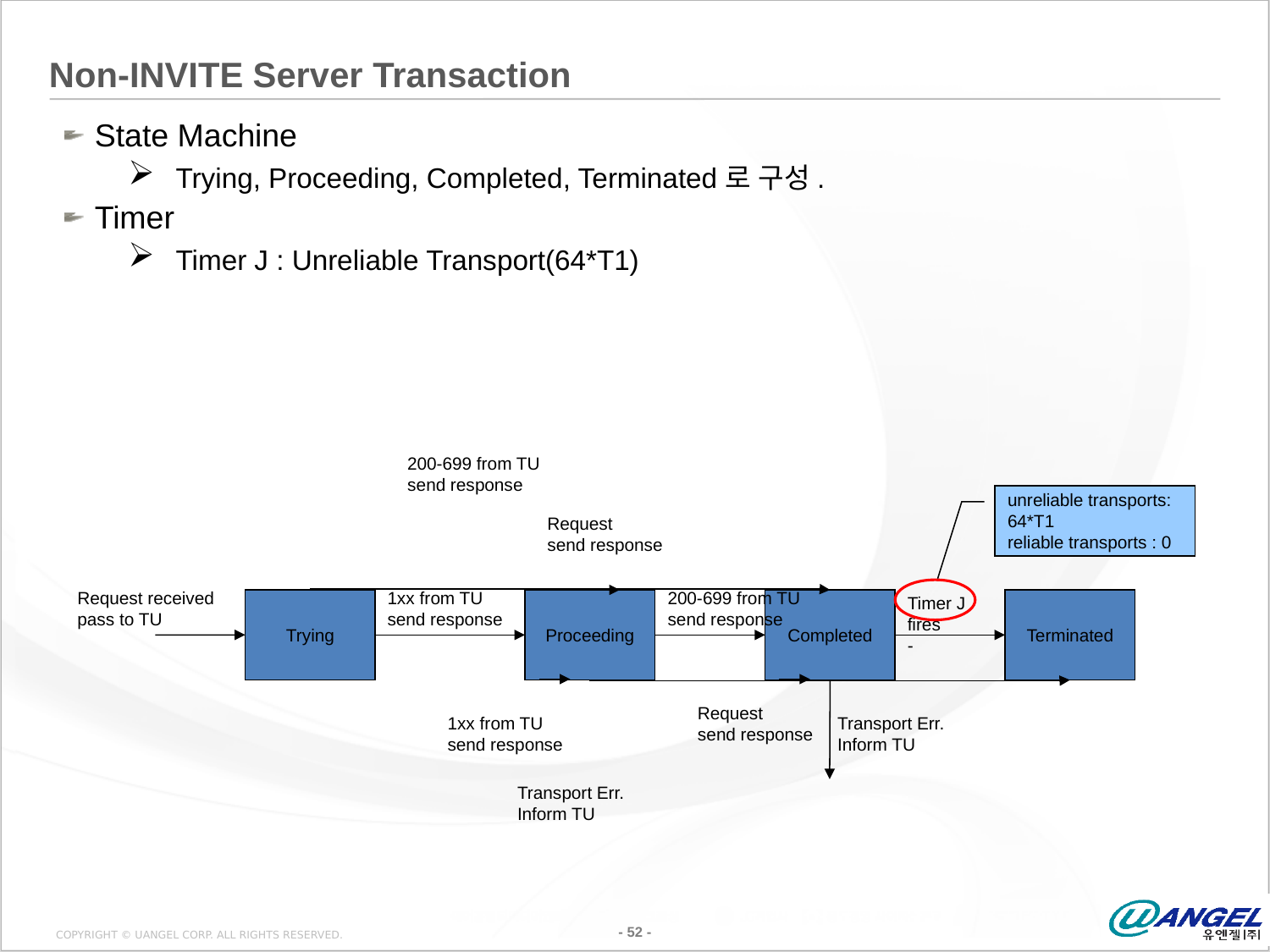

# Non-INVITE Server Transaction
State Machine
Trying, Proceeding, Completed, Terminated로 구성.
Timer
Timer J : Unreliable Transport(64*T1)
200-699 from TU
send response
unreliable transports: 64*T1
reliable transports : 0
Request
send response

Request received
pass to TU
1xx from TU
send response
200-699 from TU
send response
Timer J fires
-
Trying
Proceeding

Completed
Terminated

Request
send response
1xx from TU
send response
Transport Err.
Inform TU
Transport Err.
Inform TU